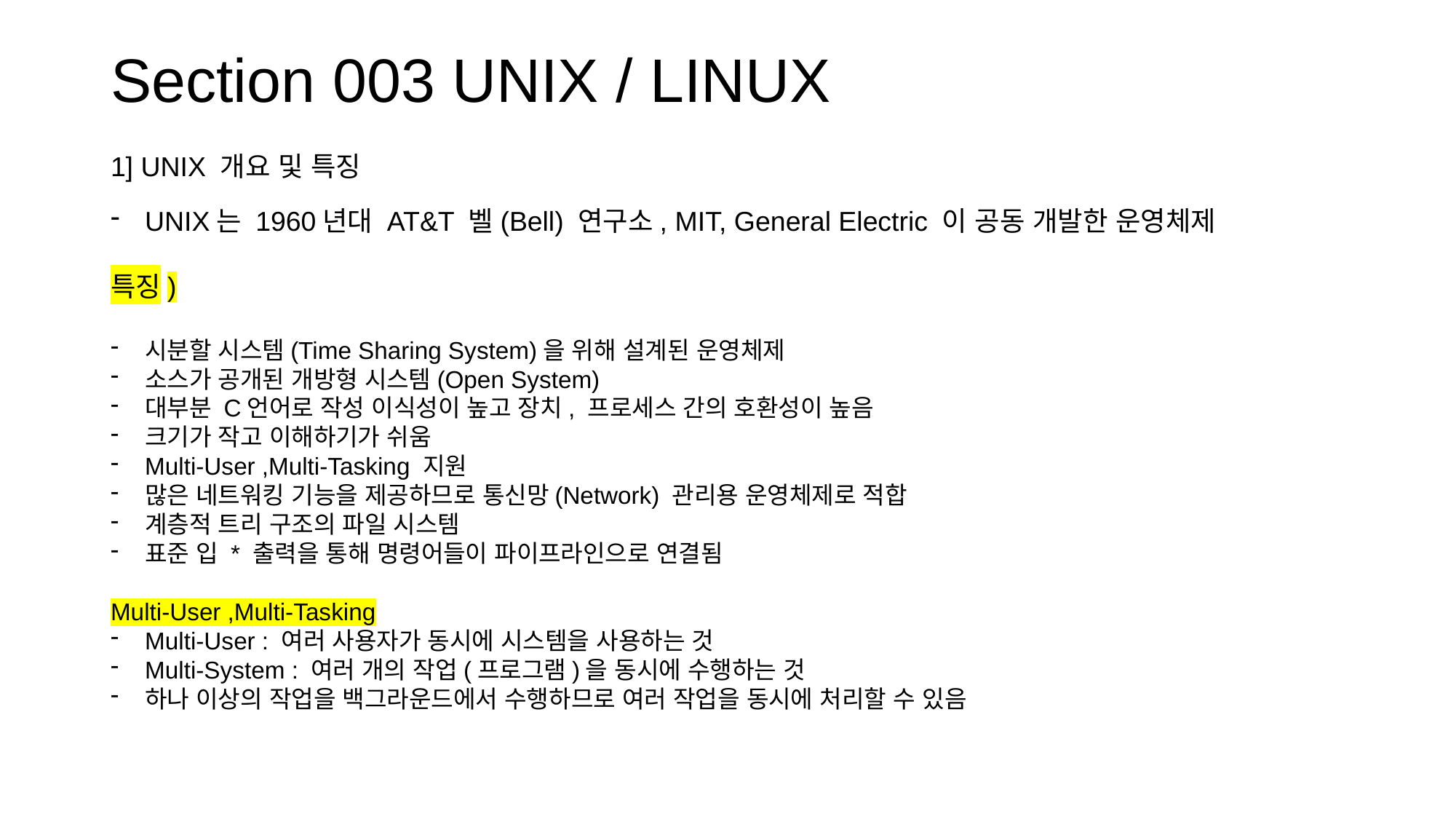

Section 003 UNIX / LINUX
1] UNIX 개요 및 특징
UNIX는 1960년대 AT&T 벨(Bell) 연구소, MIT, General Electric 이 공동 개발한 운영체제

특징)

시분할 시스템(Time Sharing System)을 위해 설계된 운영체제
소스가 공개된 개방형 시스템(Open System)
대부분 C언어로 작성 이식성이 높고 장치, 프로세스 간의 호환성이 높음
크기가 작고 이해하기가 쉬움
Multi-User ,Multi-Tasking 지원
많은 네트워킹 기능을 제공하므로 통신망(Network) 관리용 운영체제로 적합
계층적 트리 구조의 파일 시스템
표준 입 * 출력을 통해 명령어들이 파이프라인으로 연결됨

Multi-User ,Multi-Tasking
Multi-User : 여러 사용자가 동시에 시스템을 사용하는 것
Multi-System : 여러 개의 작업(프로그램)을 동시에 수행하는 것
하나 이상의 작업을 백그라운드에서 수행하므로 여러 작업을 동시에 처리할 수 있음